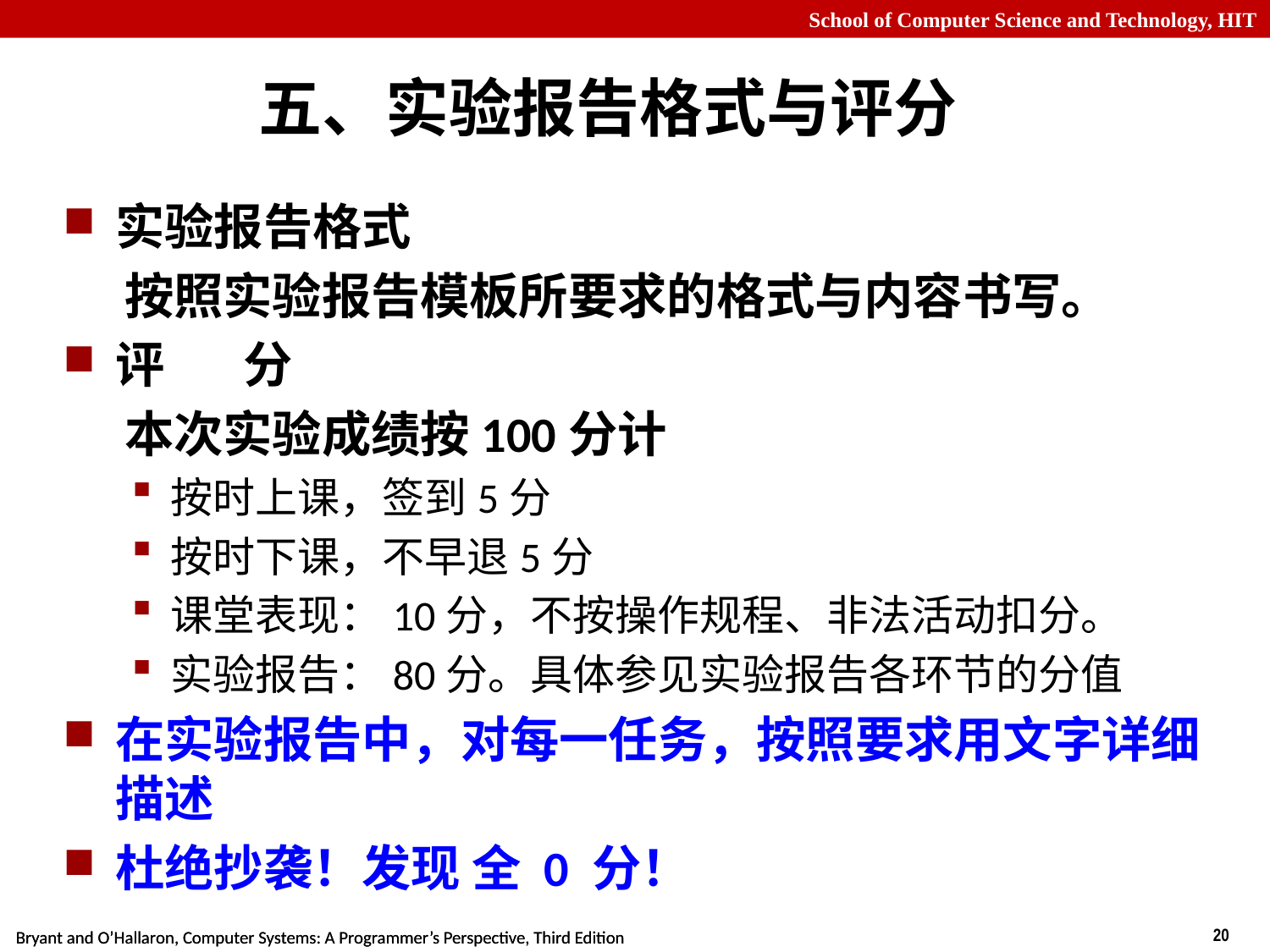

# 五、实验报告格式与评分
实验报告格式
    按照实验报告模板所要求的格式与内容书写。
评       分
    本次实验成绩按100分计
按时上课，签到5分
按时下课，不早退5分
课堂表现：10分，不按操作规程、非法活动扣分。
实验报告：80分。具体参见实验报告各环节的分值
在实验报告中，对每一任务，按照要求用文字详细描述
杜绝抄袭！发现 全 0 分！